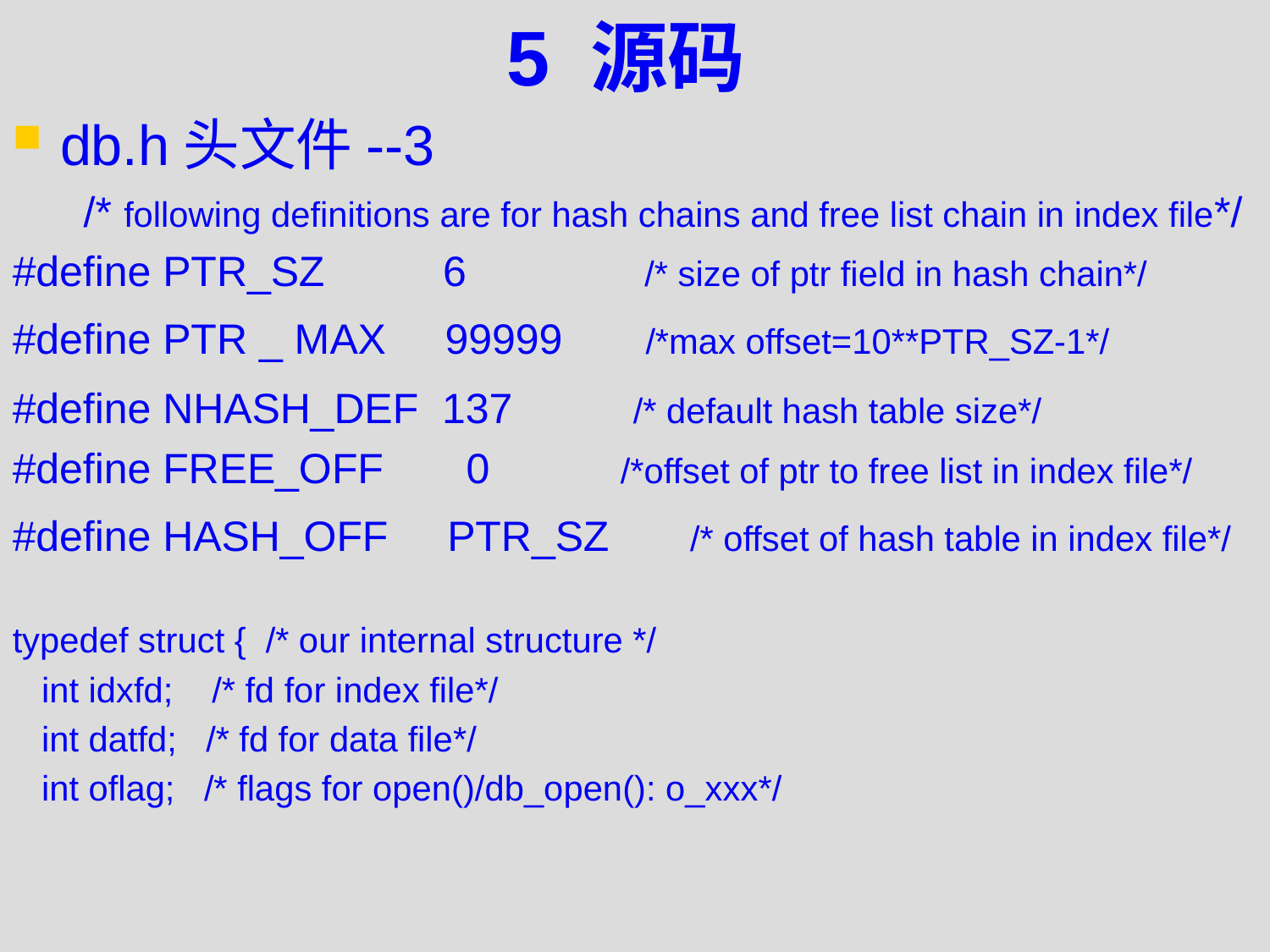

# 5 源码
db.h头文件--3
      /* following definitions are for hash chains and free list chain in index file*/
#define PTR_SZ          6               /* size of ptr field in hash chain*/
#define PTR _ MAX     99999      /*max offset=10**PTR_SZ-1*/
#define NHASH_DEF  137          /* default hash table size*/
#define FREE_OFF       0           /*offset of ptr to free list in index file*/
#define HASH_OFF     PTR_SZ      /* offset of hash table in index file*/

typedef struct {  /* our internal structure */
   int idxfd;    /* fd for index file*/
   int datfd;   /* fd for data file*/
   int oflag;   /* flags for open()/db_open(): o_xxx*/